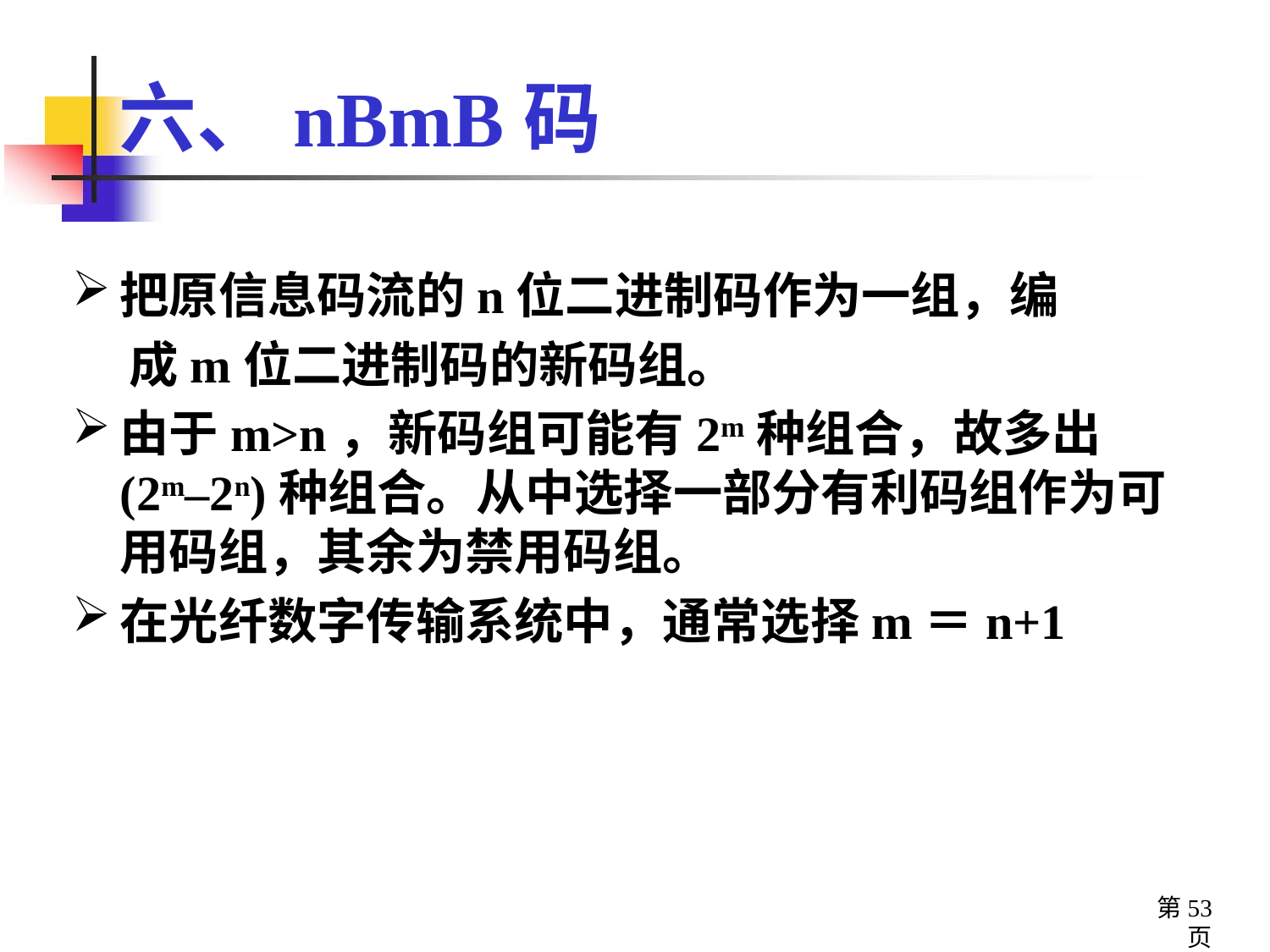

# 六、nBmB码
把原信息码流的n位二进制码作为一组，编
    成m位二进制码的新码组。
由于m>n，新码组可能有2m种组合，故多出(2m–2n)种组合。从中选择一部分有利码组作为可用码组，其余为禁用码组。
在光纤数字传输系统中，通常选择m＝n+1
第53页